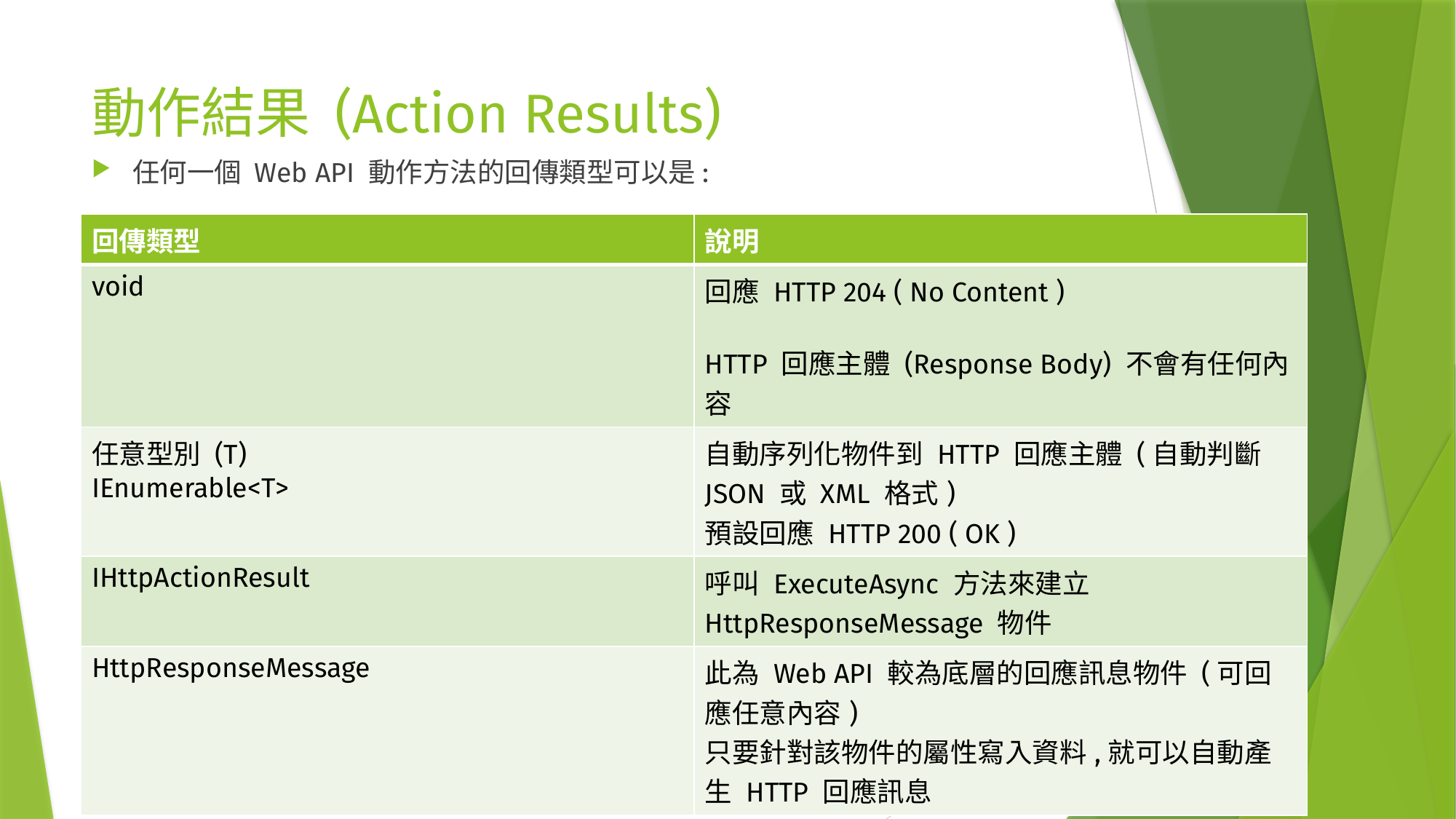

# 動作結果 (Action Results)
任何一個 Web API 動作方法的回傳類型可以是:

| 回傳類型 | 說明 |
| --- | --- |
| void | 回應 HTTP 204 ( No Content ) HTTP 回應主體 (Response Body) 不會有任何內容 |
| 任意型別 (T) IEnumerable<T> | 自動序列化物件到 HTTP 回應主體 (自動判斷 JSON 或 XML 格式) 預設回應 HTTP 200 ( OK ) |
| IHttpActionResult | 呼叫 ExecuteAsync 方法來建立 HttpResponseMessage 物件 |
| HttpResponseMessage | 此為 Web API 較為底層的回應訊息物件 (可回應任意內容) 只要針對該物件的屬性寫入資料,就可以自動產生 HTTP 回應訊息 |